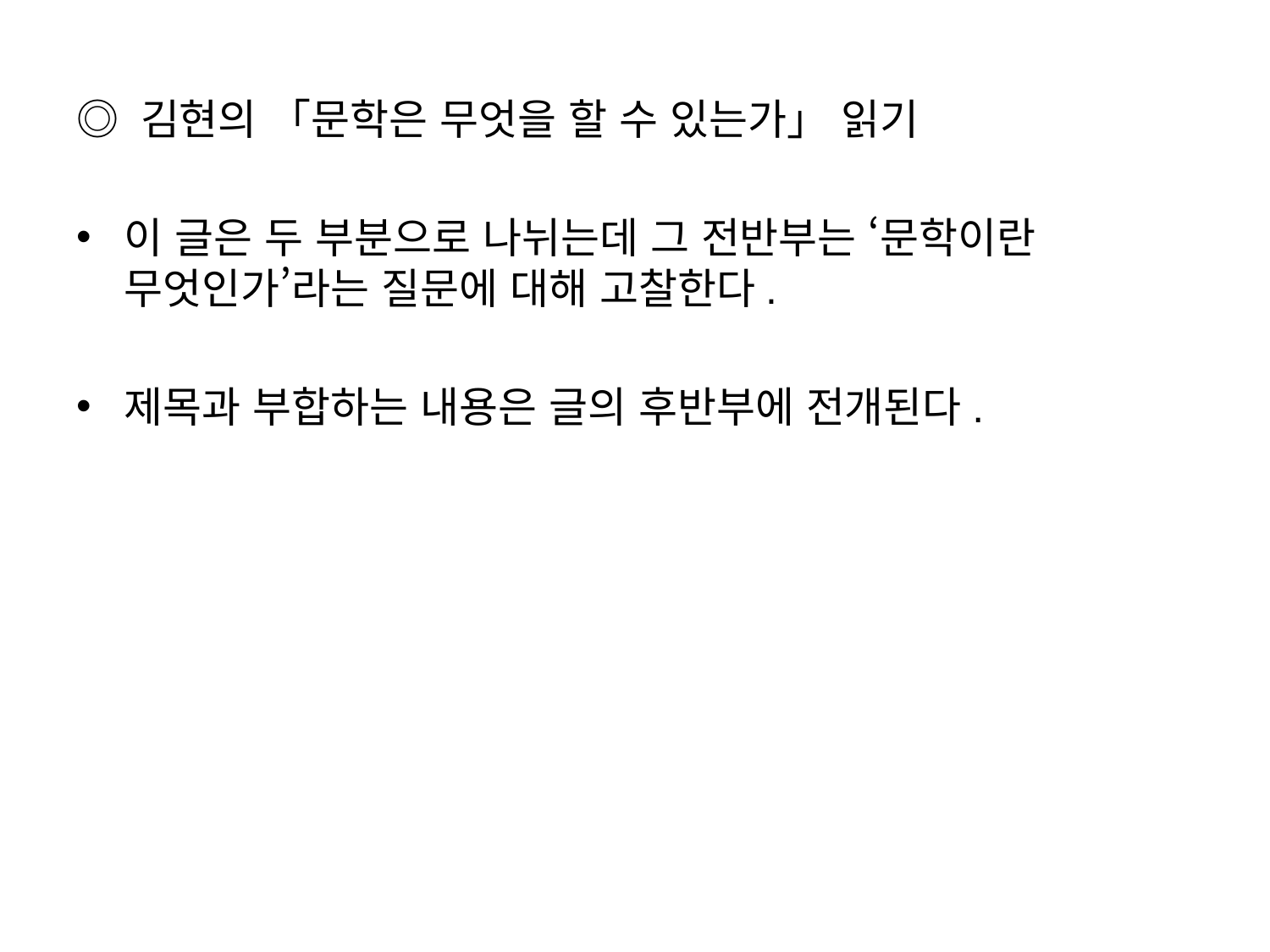

◎ 김현의 「문학은 무엇을 할 수 있는가」 읽기

이 글은 두 부분으로 나뉘는데 그 전반부는 ‘문학이란 무엇인가’라는 질문에 대해 고찰한다.

제목과 부합하는 내용은 글의 후반부에 전개된다.